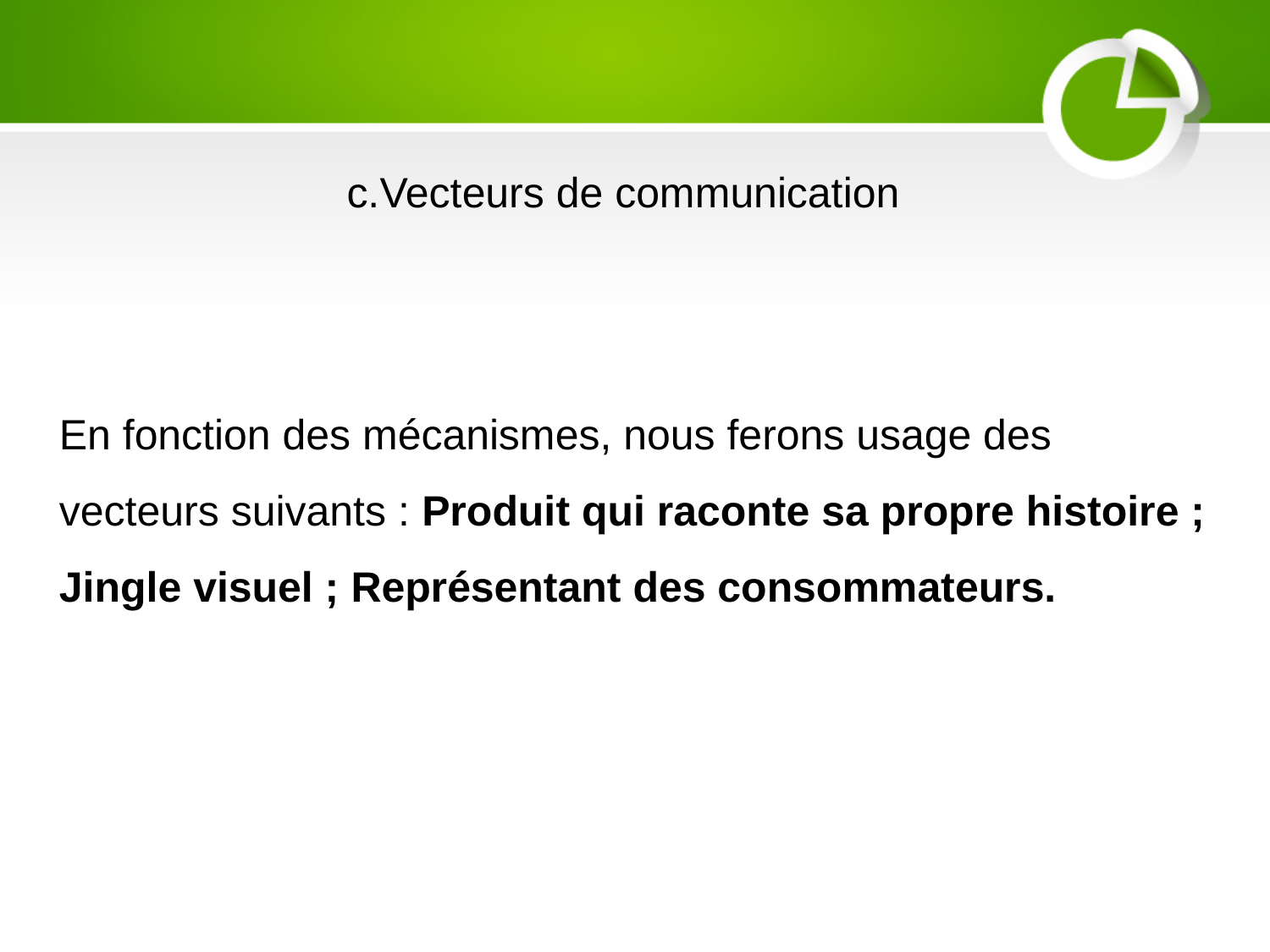

c.Vecteurs de communication
内容
En fonction des mécanismes, nous ferons usage des vecteurs suivants : Produit qui raconte sa propre histoire ; Jingle visuel ; Représentant des consommateurs.